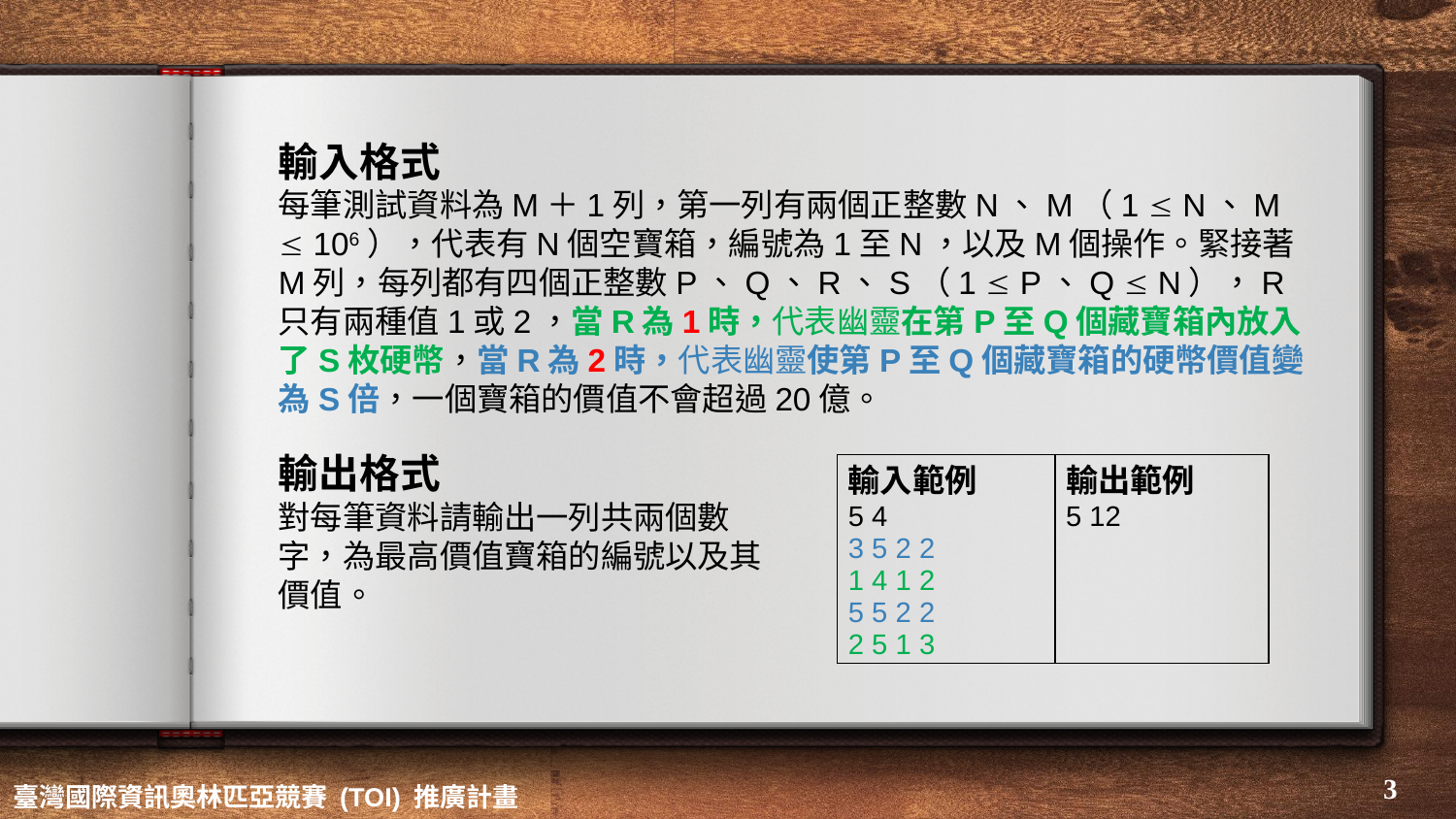

輸入格式
每筆測試資料為M＋1列，第一列有兩個正整數N、M（1 ≤ N、M ≤ 106），代表有N個空寶箱，編號為1至N，以及M個操作。緊接著M列，每列都有四個正整數P、Q、R、S（1 ≤ P、Q ≤ N），R只有兩種值1或2，當R為1時，代表幽靈在第P至Q個藏寶箱內放入了S枚硬幣，當R為2時，代表幽靈使第P至Q個藏寶箱的硬幣價值變為S倍，一個寶箱的價值不會超過20億。
輸出格式
對每筆資料請輸出一列共兩個數字，為最高價值寶箱的編號以及其價值。
| 輸入範例 5 4 3 5 2 2 1 4 1 2 5 5 2 2 2 5 1 3 | 輸出範例 5 12 |
| --- | --- |
3